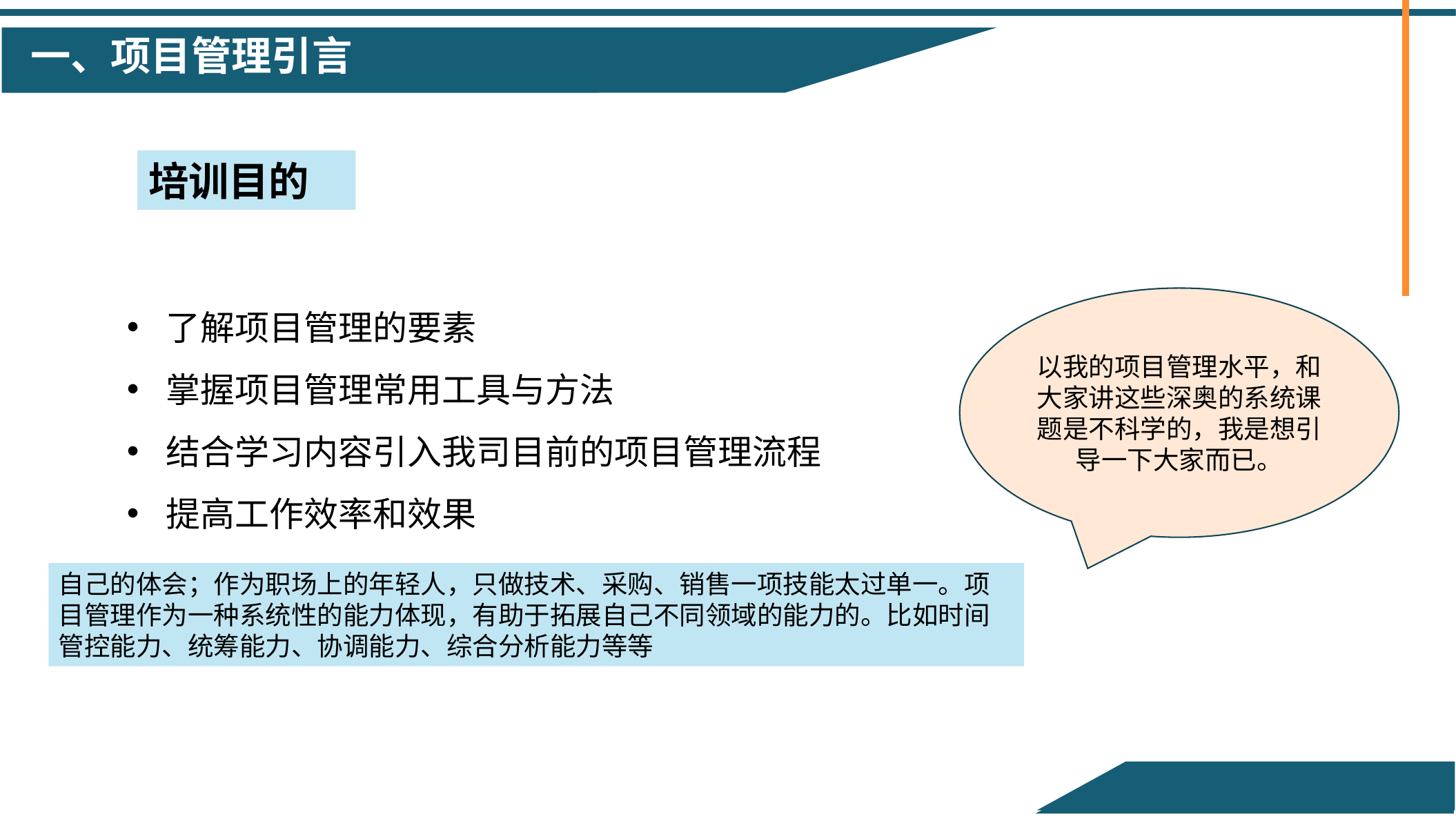

一、项目管理引言
培训目的
了解项目管理的要素
掌握项目管理常用工具与方法
结合学习内容引入我司目前的项目管理流程
提高工作效率和效果
以我的项目管理水平，和大家讲这些深奥的系统课题是不科学的，我是想引导一下大家而已。
自己的体会；作为职场上的年轻人，只做技术、采购、销售一项技能太过单一。项目管理作为一种系统性的能力体现，有助于拓展自己不同领域的能力的。比如时间管控能力、统筹能力、协调能力、综合分析能力等等